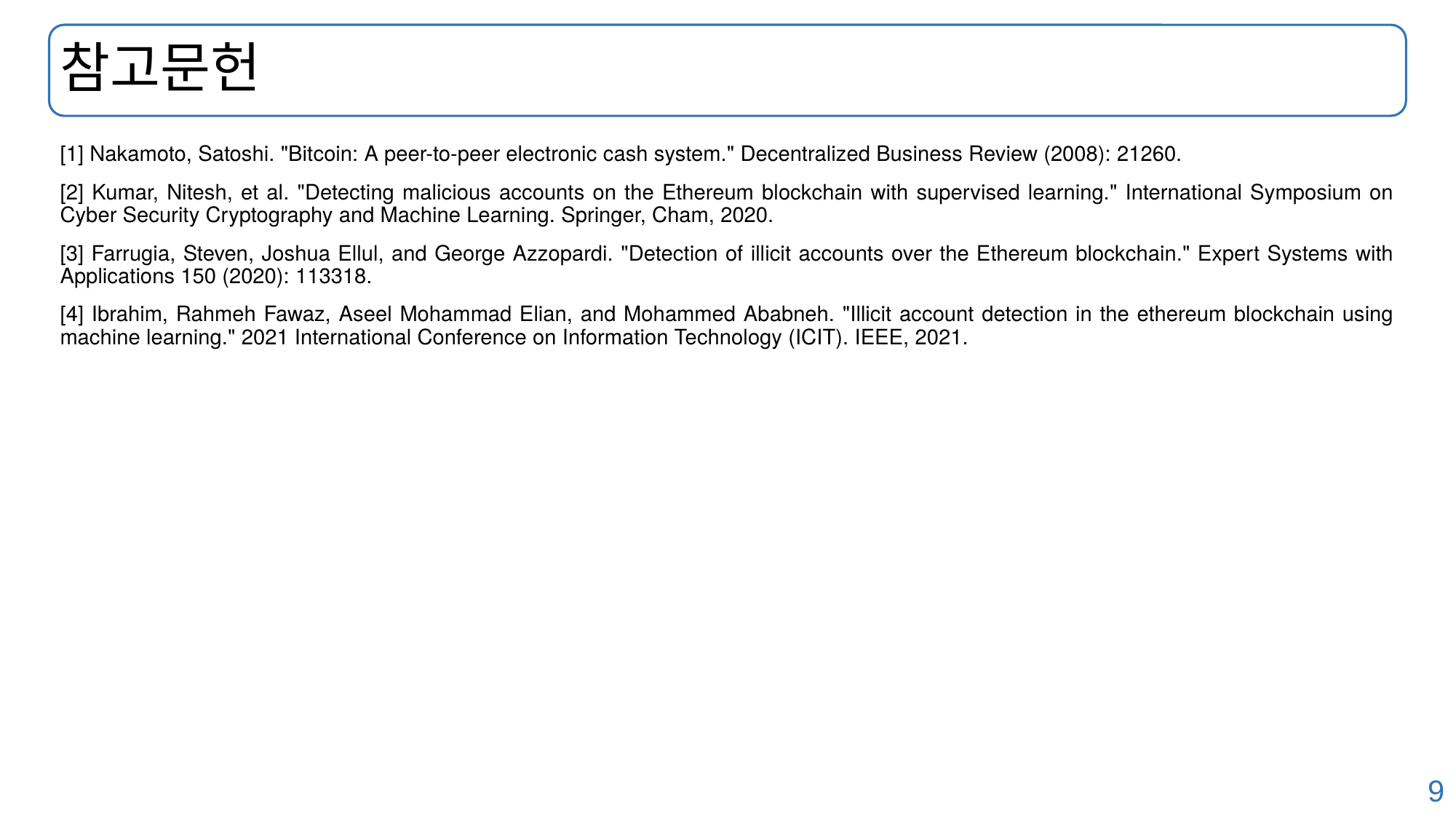

# 참고문헌
[1] Nakamoto, Satoshi. "Bitcoin: A peer-to-peer electronic cash system." Decentralized Business Review (2008): 21260.
[2] Kumar, Nitesh, et al. "Detecting malicious accounts on the Ethereum blockchain with supervised learning." International Symposium on Cyber Security Cryptography and Machine Learning. Springer, Cham, 2020.
[3] Farrugia, Steven, Joshua Ellul, and George Azzopardi. "Detection of illicit accounts over the Ethereum blockchain." Expert Systems with Applications 150 (2020): 113318.
[4] Ibrahim, Rahmeh Fawaz, Aseel Mohammad Elian, and Mohammed Ababneh. "Illicit account detection in the ethereum blockchain using machine learning." 2021 International Conference on Information Technology (ICIT). IEEE, 2021.